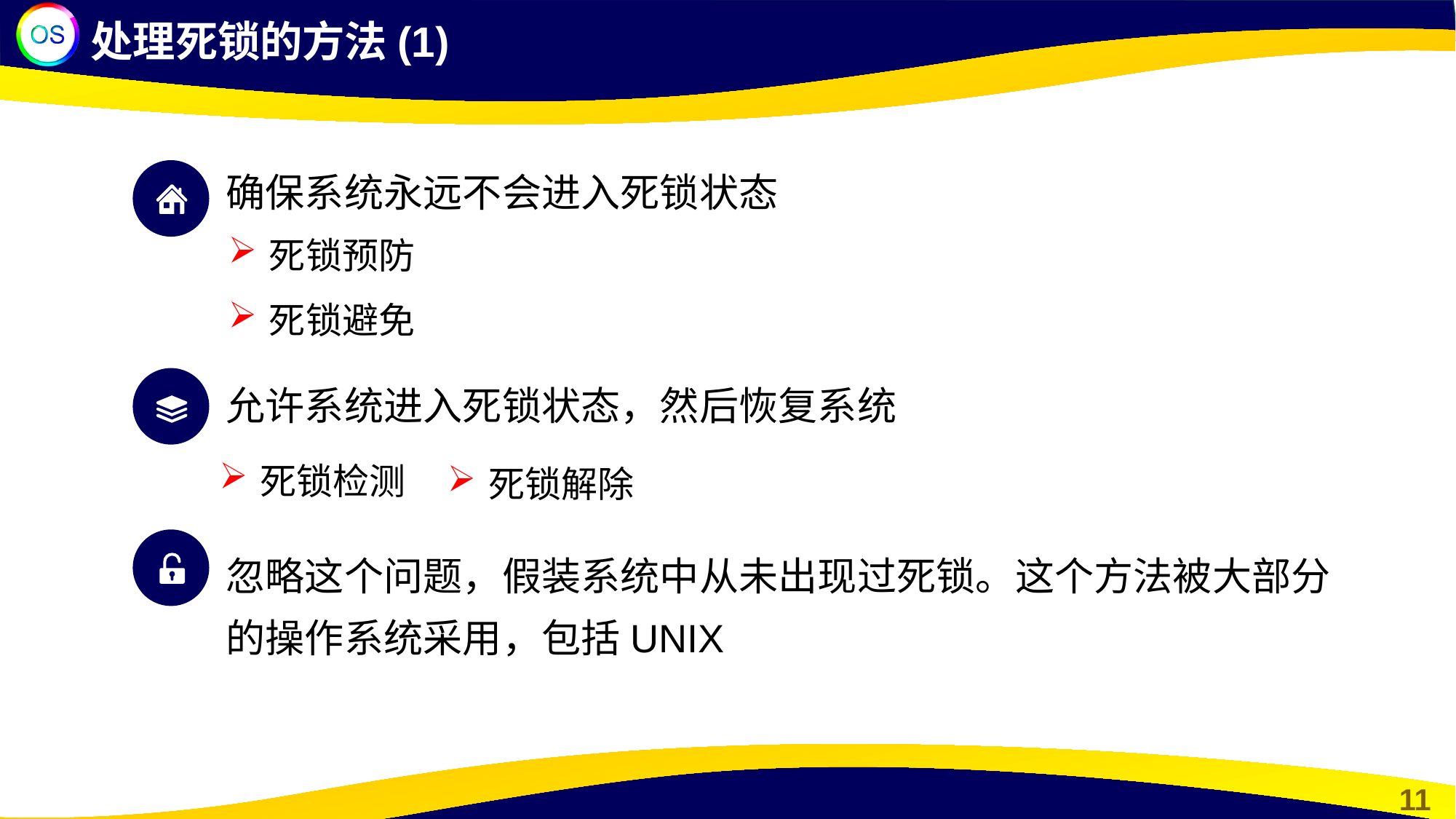

处理死锁的方法(1)

确保系统永远不会进入死锁状态

死锁预防
死锁避免

允许系统进入死锁状态，然后恢复系统

死锁检测
死锁解除

忽略这个问题，假装系统中从未出现过死锁。这个方法被大部分的操作系统采用，包括UNIX